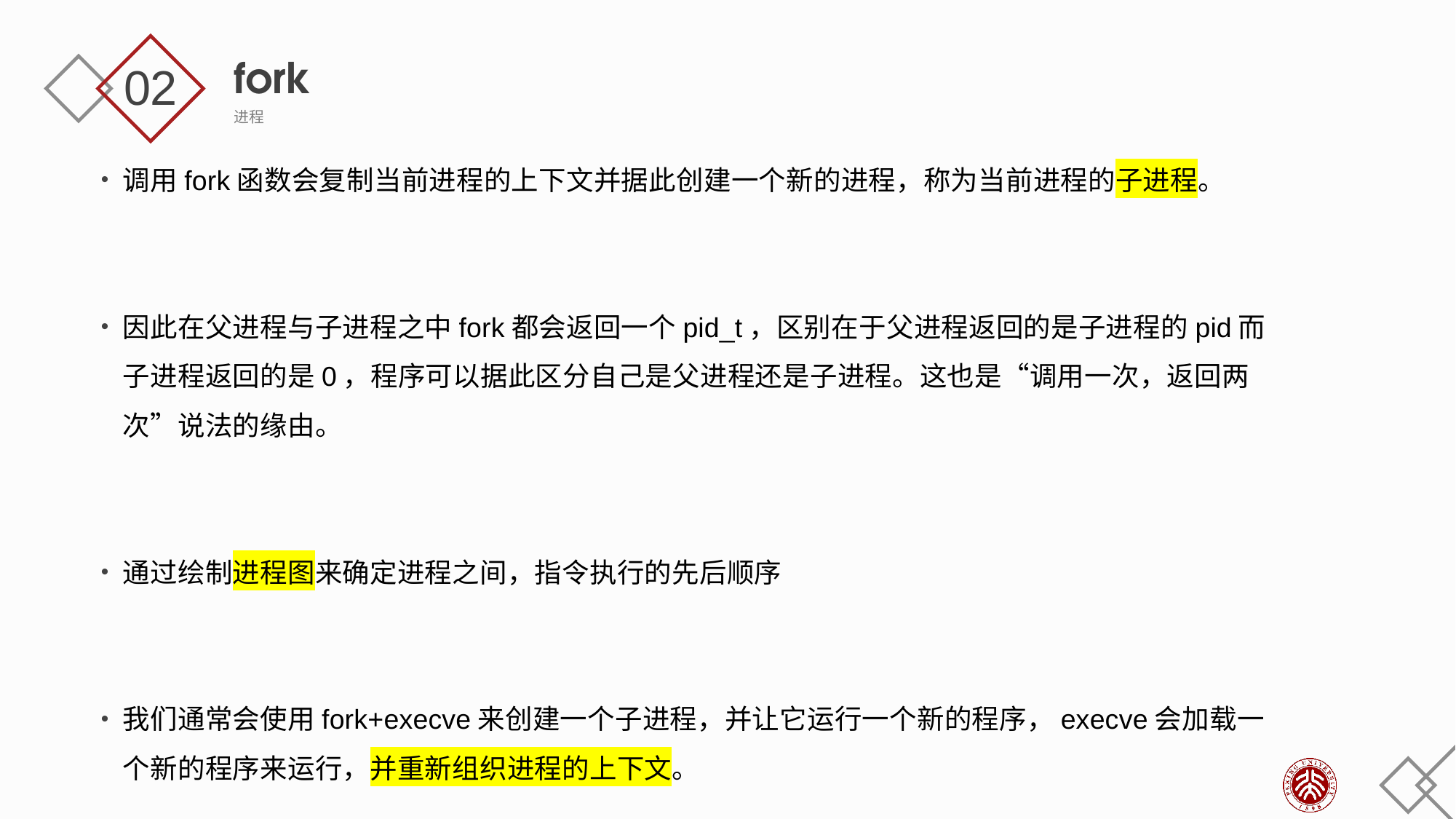

fork
进程
02

调用fork函数会复制当前进程的上下文并据此创建一个新的进程，称为当前进程的子进程。

因此在父进程与子进程之中fork都会返回一个pid_t，区别在于父进程返回的是子进程的pid而子进程返回的是0，程序可以据此区分自己是父进程还是子进程。这也是“调用一次，返回两次”说法的缘由。

通过绘制进程图来确定进程之间，指令执行的先后顺序

我们通常会使用fork+execve来创建一个子进程，并让它运行一个新的程序，execve会加载一个新的程序来运行，并重新组织进程的上下文。
16